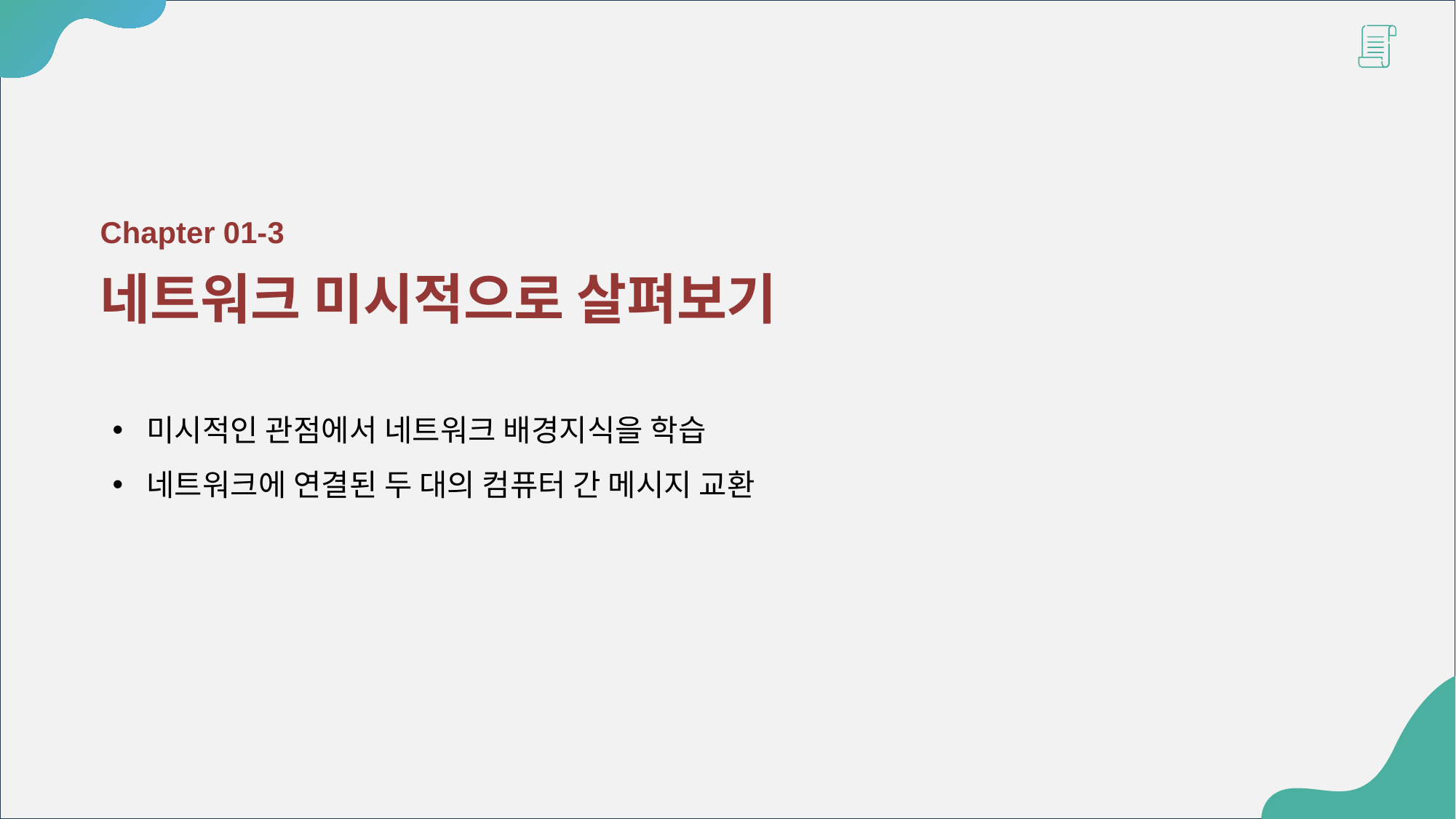

Chapter 01-3
네트워크 미시적으로 살펴보기
미시적인 관점에서 네트워크 배경지식을 학습
네트워크에 연결된 두 대의 컴퓨터 간 메시지 교환